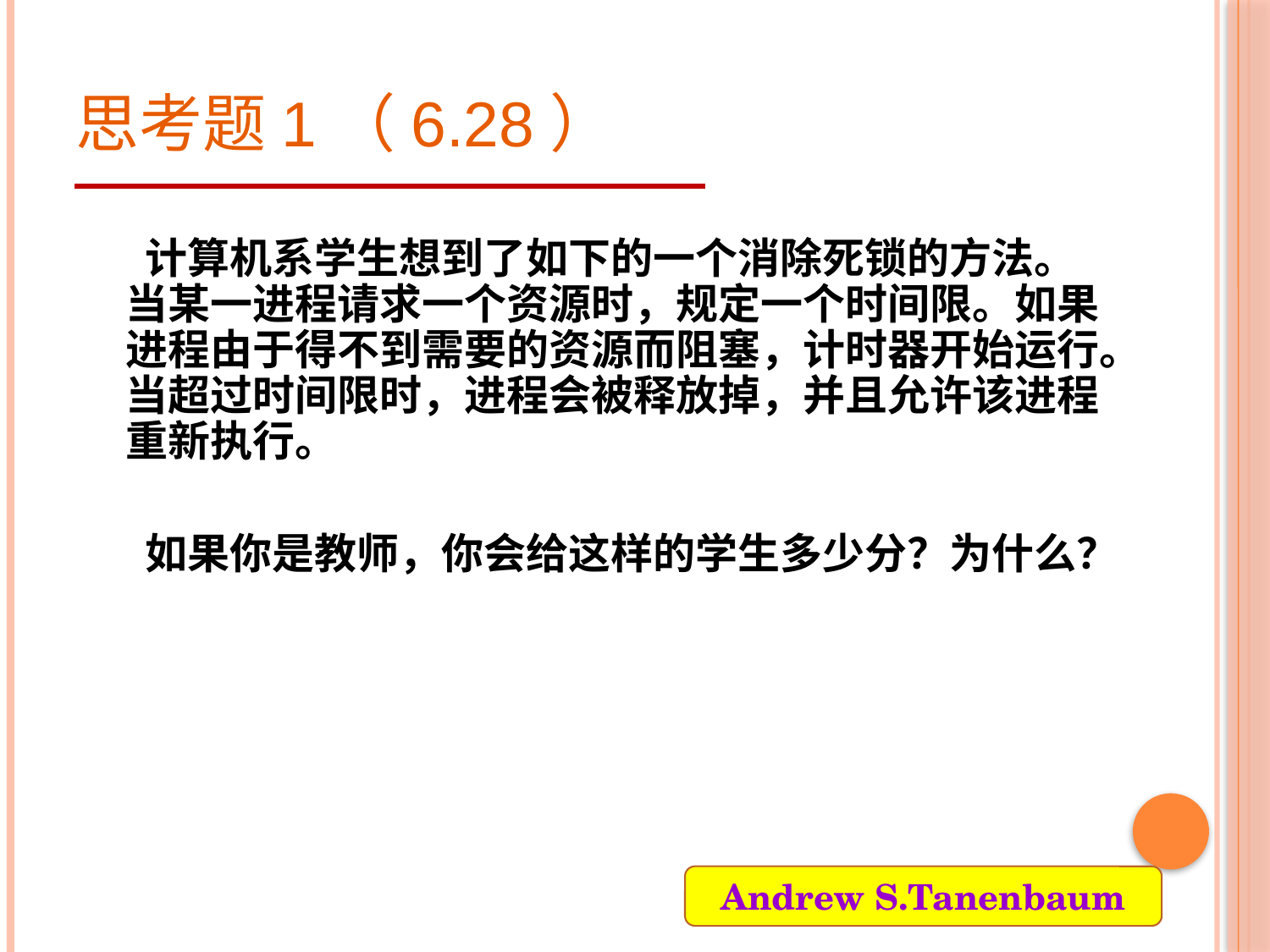

# 思考题1（6.28）
     计算机系学生想到了如下的一个消除死锁的方法。当某一进程请求一个资源时，规定一个时间限。如果进程由于得不到需要的资源而阻塞，计时器开始运行。当超过时间限时，进程会被释放掉，并且允许该进程重新执行。

     如果你是教师，你会给这样的学生多少分？为什么？
Andrew S.Tanenbaum